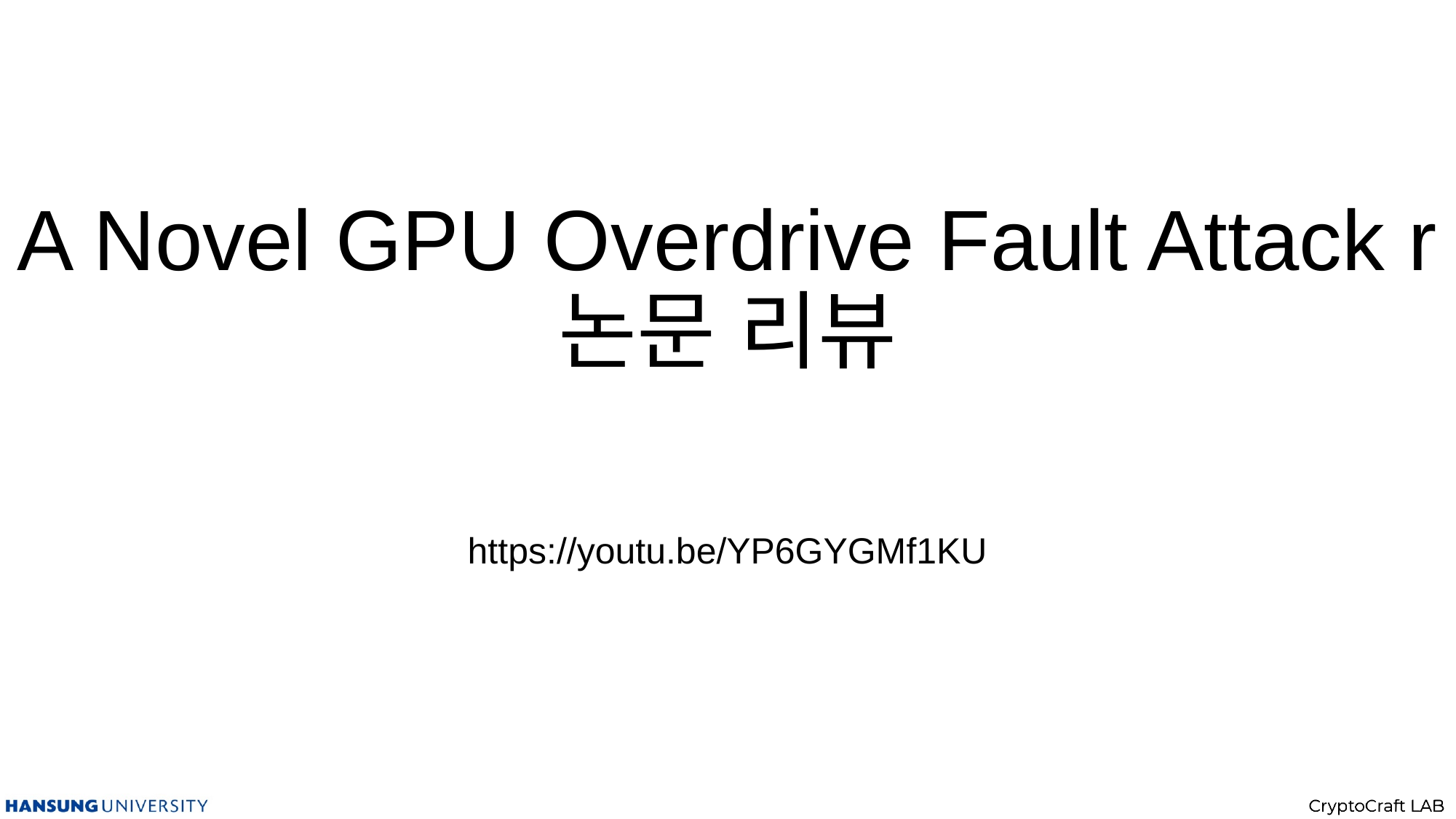

# A Novel GPU Overdrive Fault Attack r 논문 리뷰
https://youtu.be/YP6GYGMf1KU